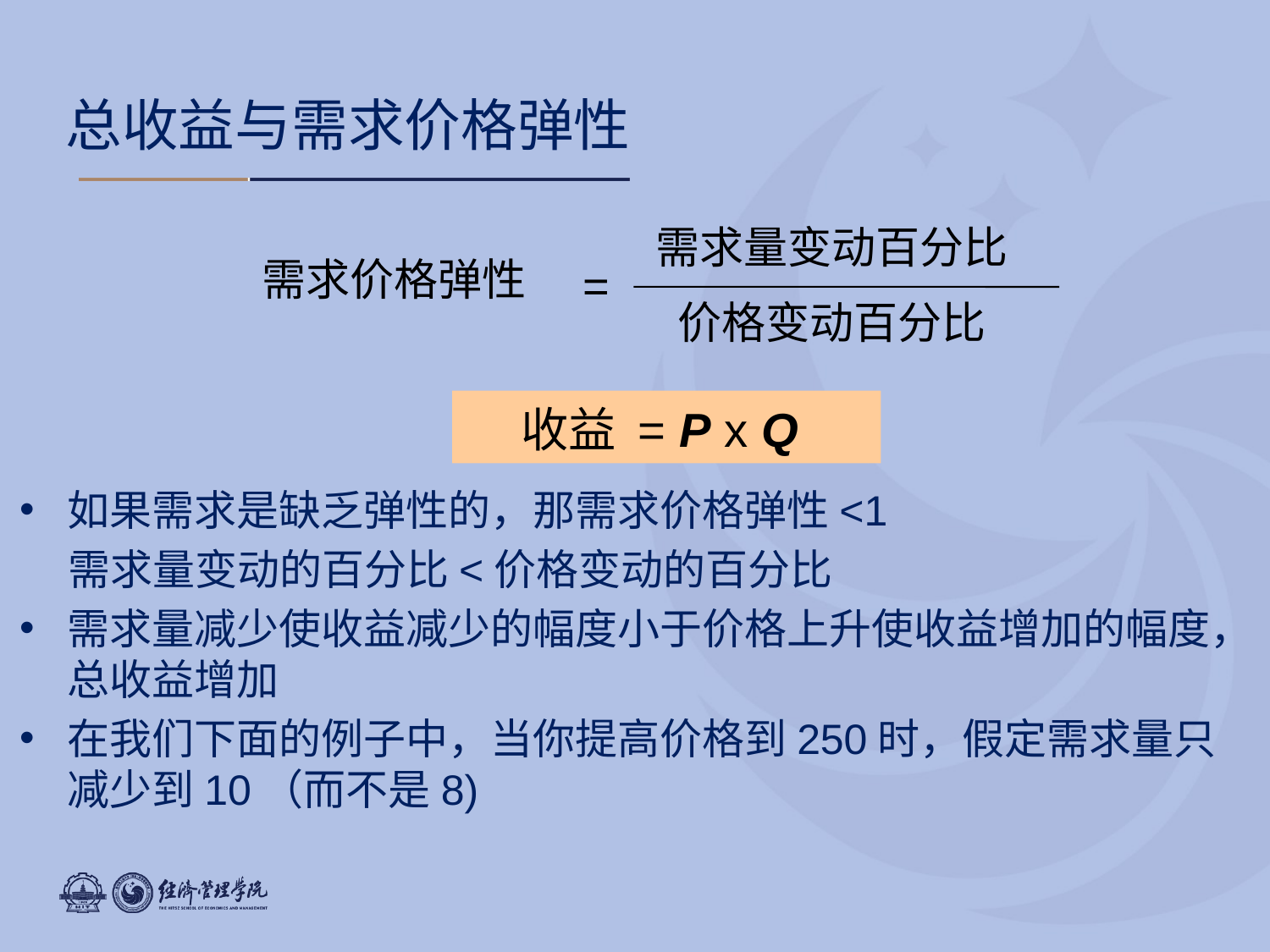

0
总收益与需求价格弹性
     需求量变动百分比
     价格变动百分比
需求价格弹性
=

收益 = P x Q
如果需求是缺乏弹性的，那需求价格弹性<1
    需求量变动的百分比<价格变动的百分比
需求量减少使收益减少的幅度小于价格上升使收益增加的幅度，总收益增加
在我们下面的例子中，当你提高价格到250时，假定需求量只减少到10（而不是8)